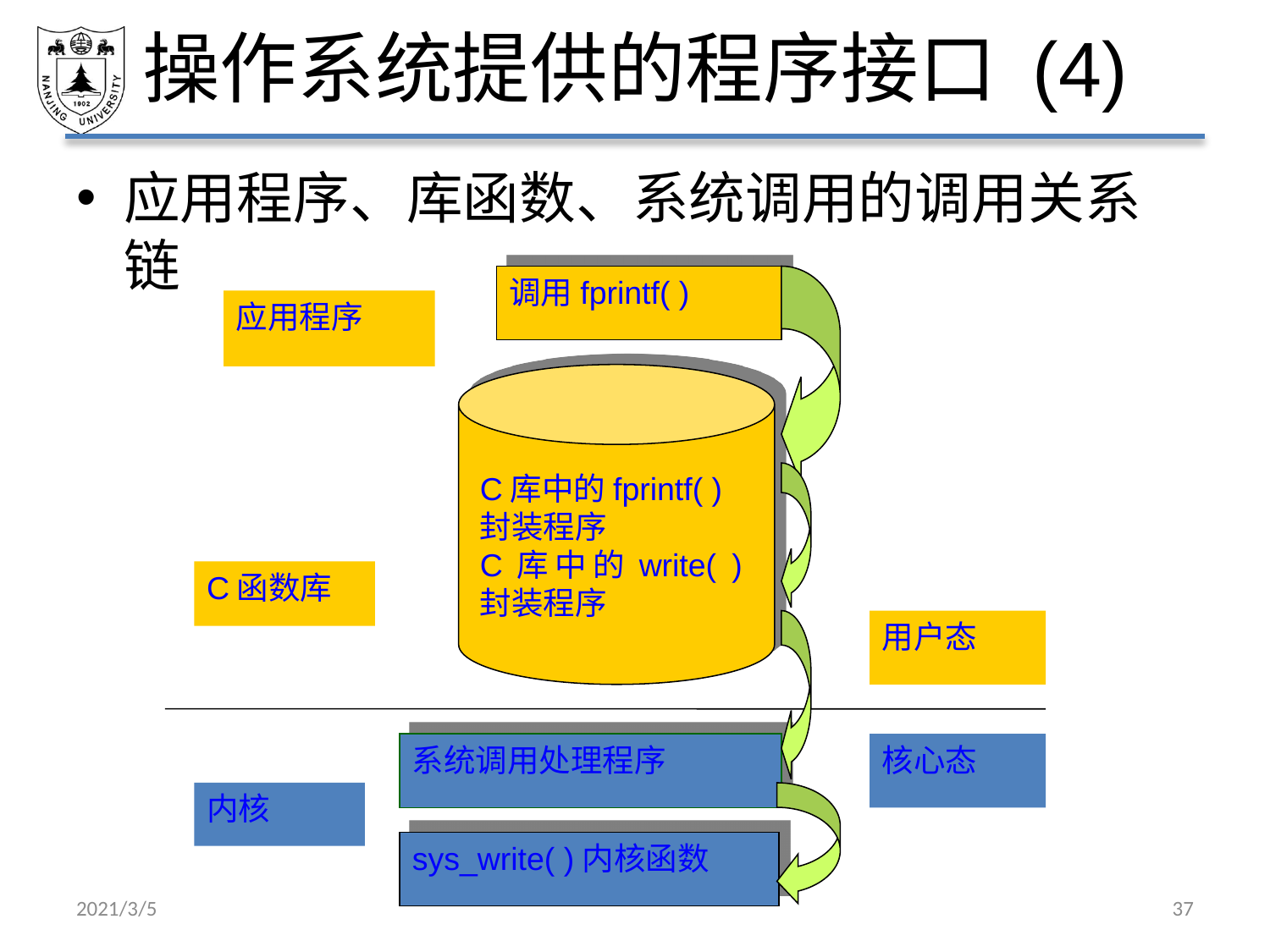

# 操作系统提供的程序接口 (4)
应用程序、库函数、系统调用的调用关系链

调用fprintf( )

应用程序

C库中的fprintf( )
封装程序
C库中的write( ) 封装程序

C函数库

用户态

系统调用处理程序
核心态
内核

sys_write( )内核函数
2021/3/5
37